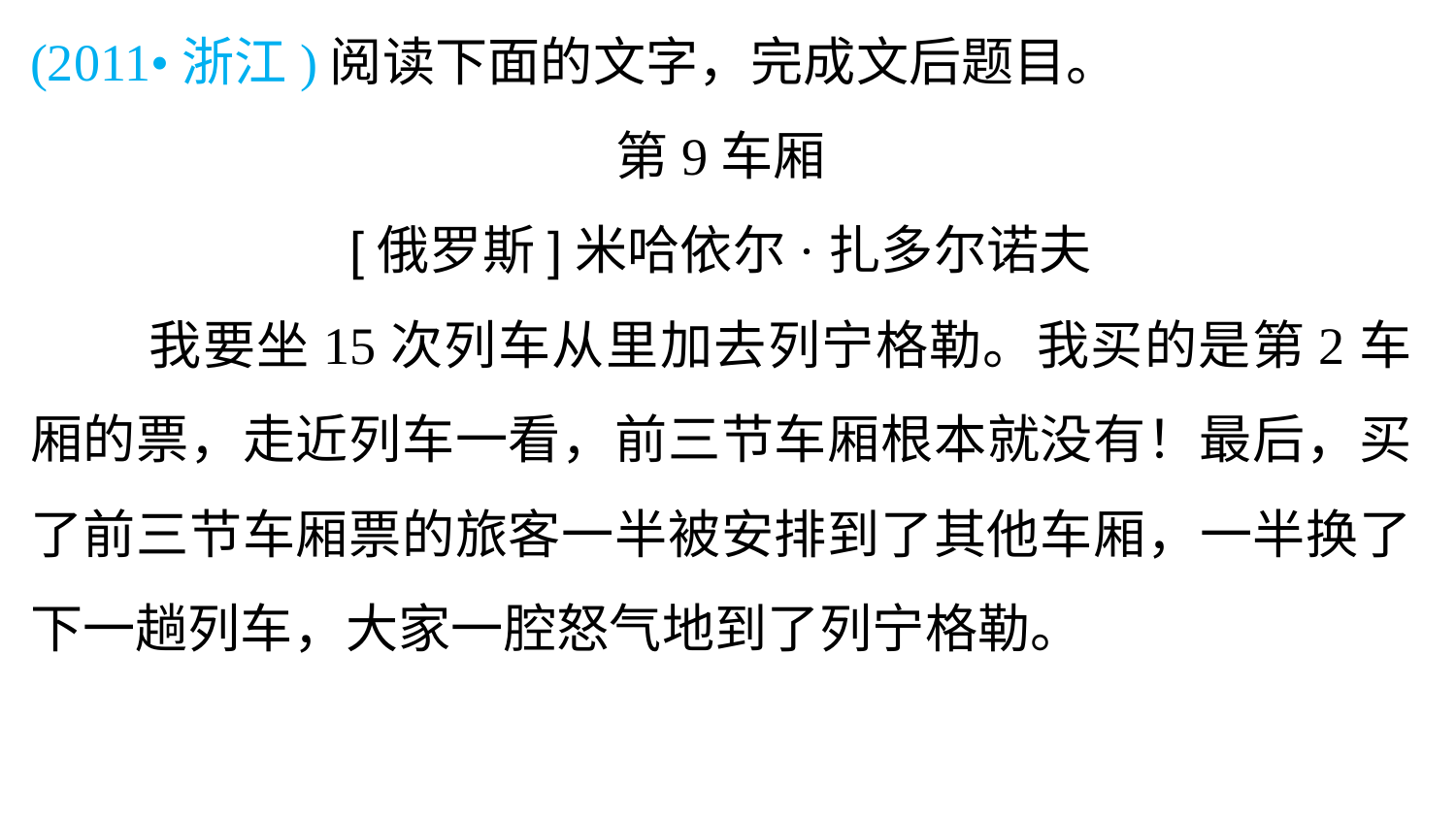

(2011•浙江)阅读下面的文字，完成文后题目。
第9车厢
[俄罗斯]米哈依尔·扎多尔诺夫
        我要坐15次列车从里加去列宁格勒。我买的是第2车厢的票，走近列车一看，前三节车厢根本就没有！最后，买了前三节车厢票的旅客一半被安排到了其他车厢，一半换了下一趟列车，大家一腔怒气地到了列宁格勒。